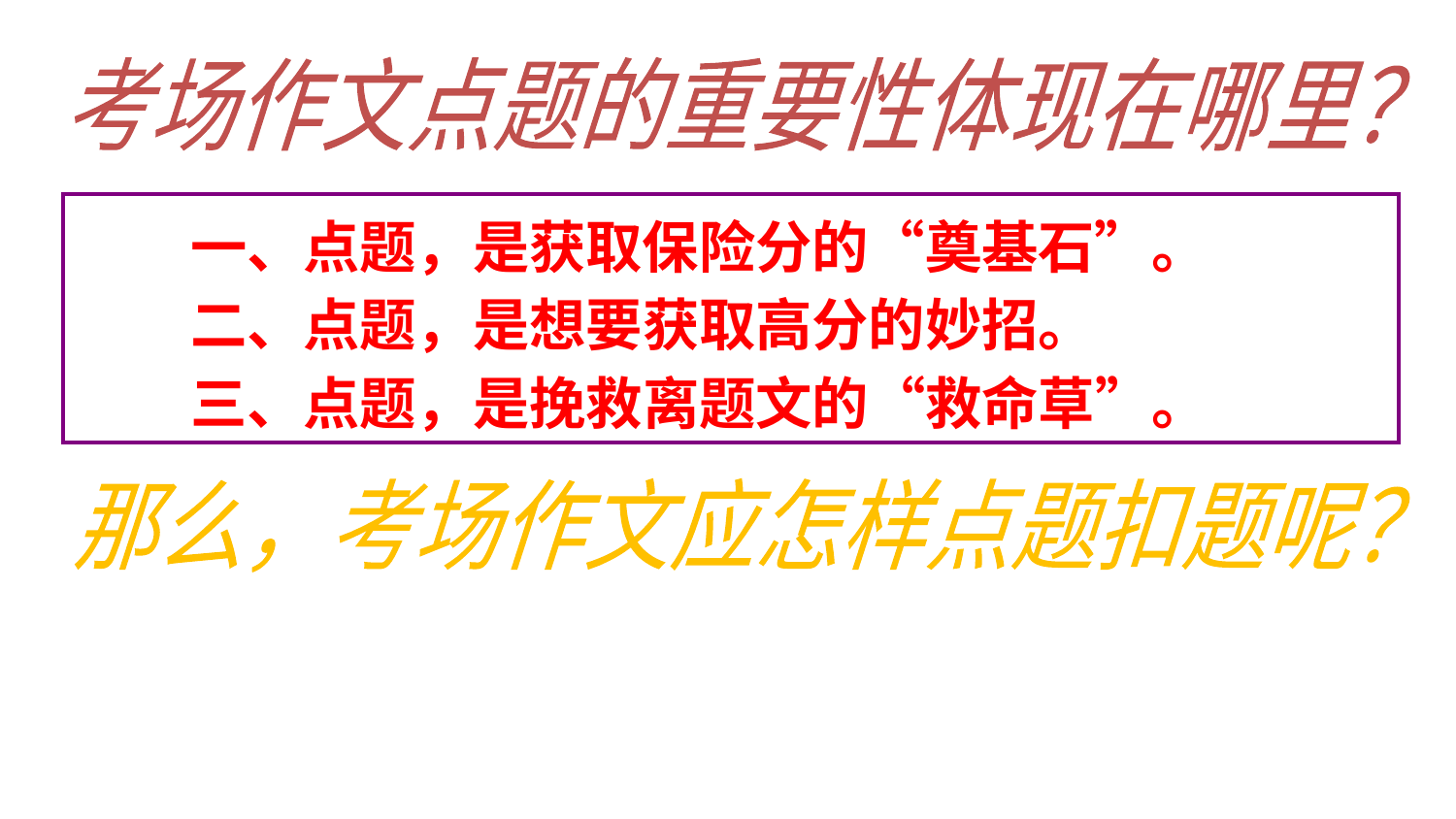

考场作文点题的重要性体现在哪里？
　　一、点题，是获取保险分的“奠基石”。
　　二、点题，是想要获取高分的妙招。
　　三、点题，是挽救离题文的“救命草”。
那么，考场作文应怎样点题扣题呢？